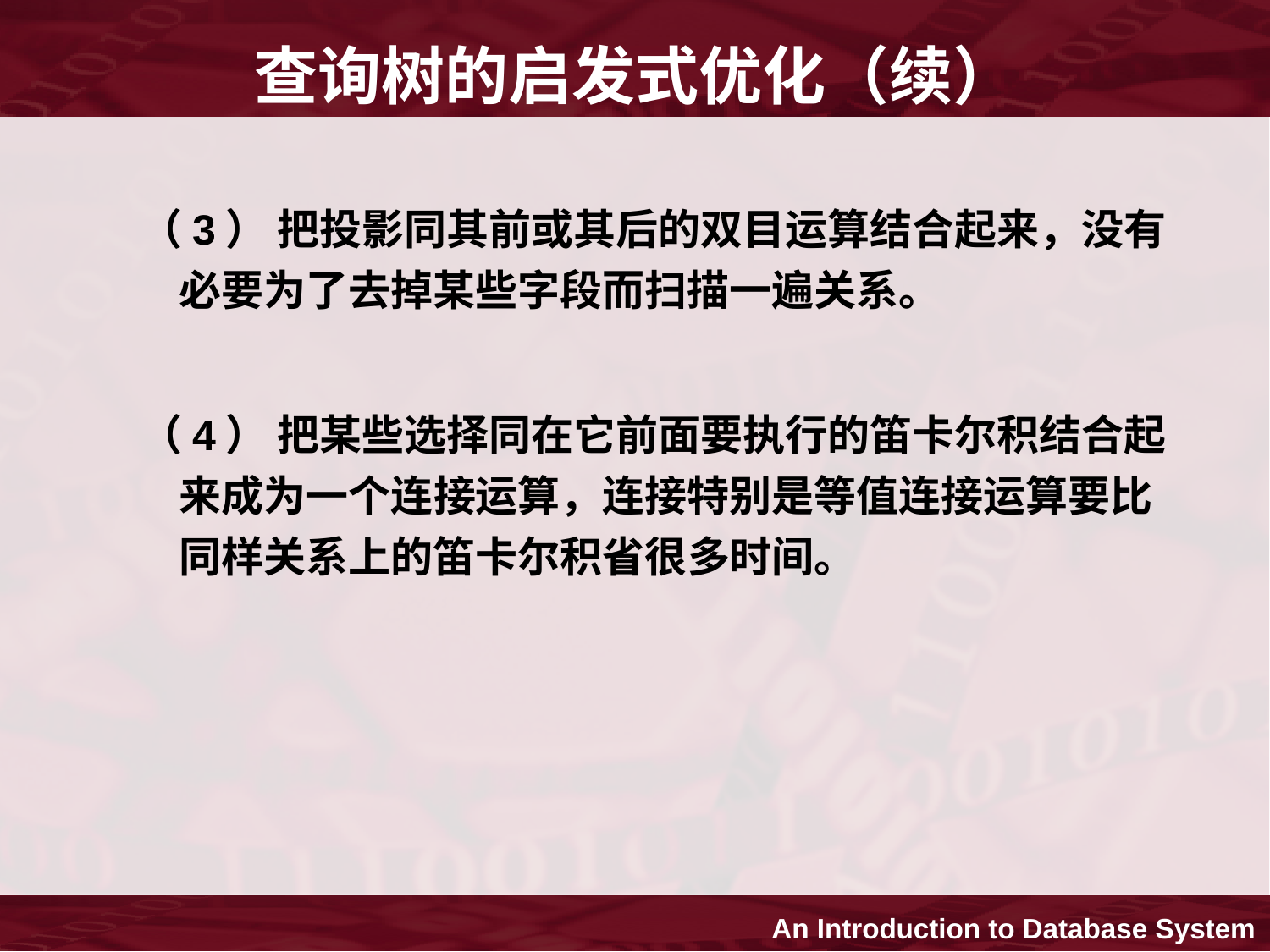

# 查询树的启发式优化（续）
（3） 把投影同其前或其后的双目运算结合起来，没有必要为了去掉某些字段而扫描一遍关系。

（4） 把某些选择同在它前面要执行的笛卡尔积结合起来成为一个连接运算，连接特别是等值连接运算要比同样关系上的笛卡尔积省很多时间。